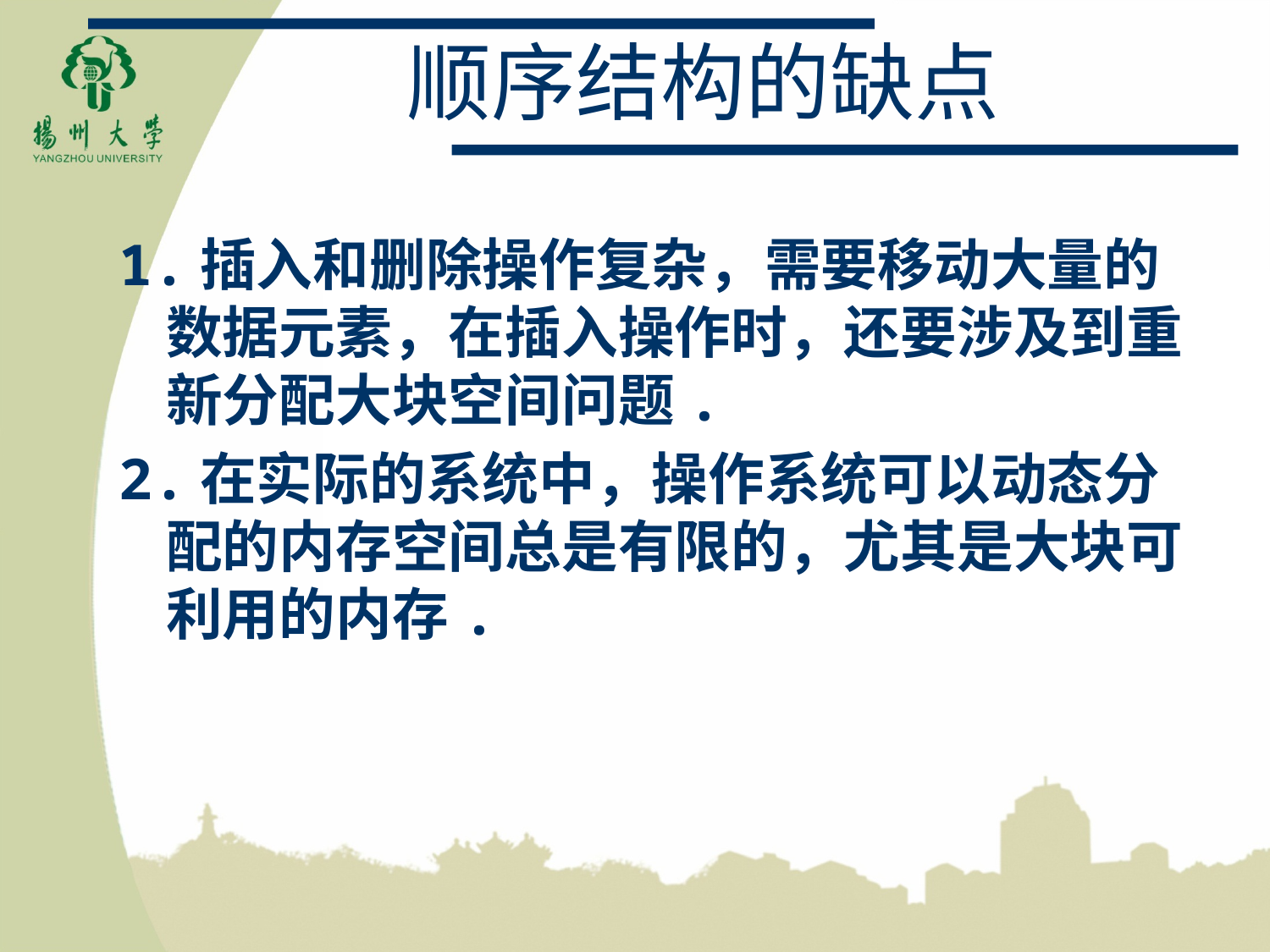

# 顺序结构的缺点
1.插入和删除操作复杂，需要移动大量的数据元素，在插入操作时，还要涉及到重新分配大块空间问题.
2.在实际的系统中，操作系统可以动态分配的内存空间总是有限的，尤其是大块可利用的内存.